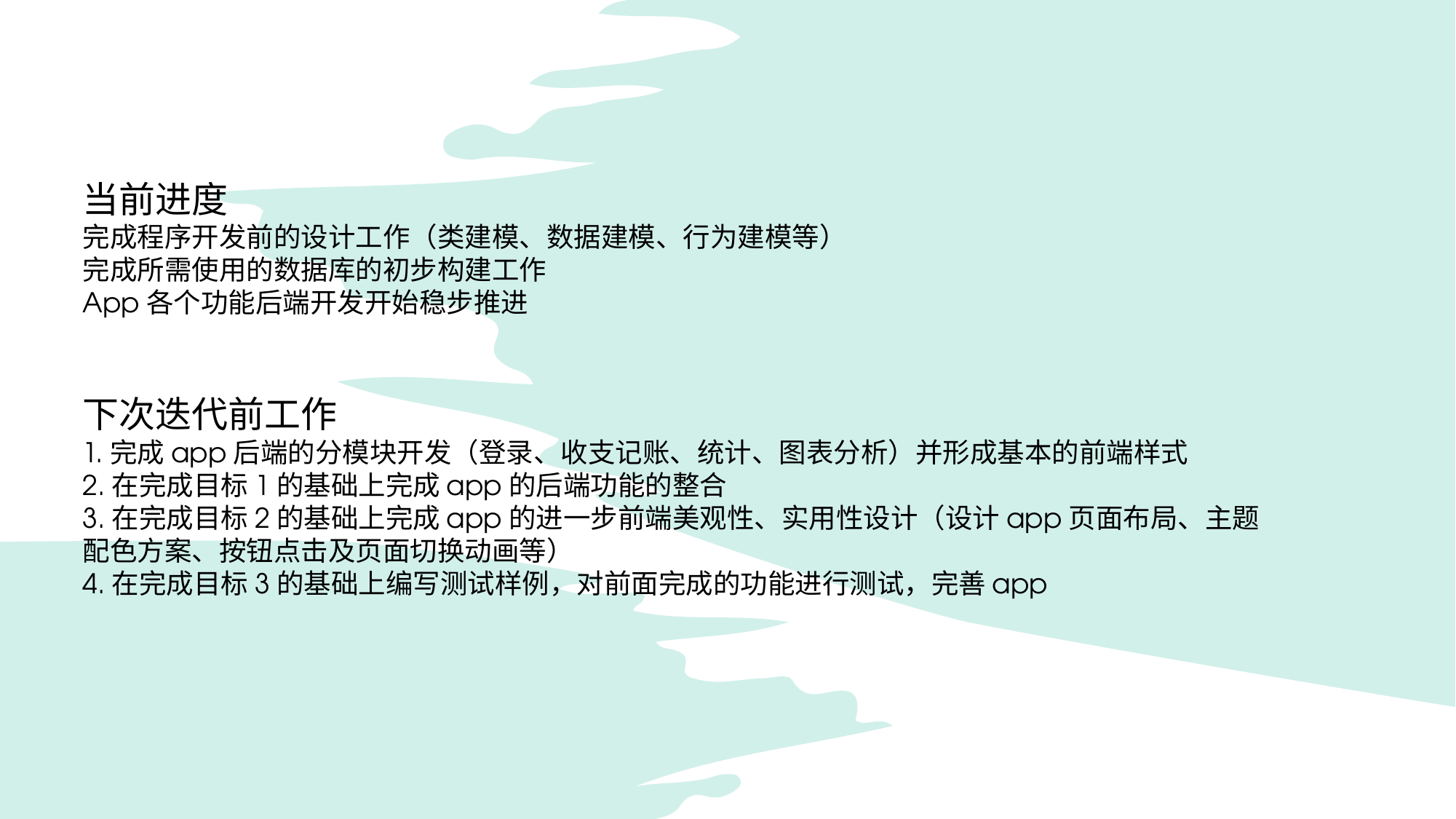

当前进度
完成程序开发前的设计工作（类建模、数据建模、行为建模等）
完成所需使用的数据库的初步构建工作
App各个功能后端开发开始稳步推进
下次迭代前工作
1.完成app后端的分模块开发（登录、收支记账、统计、图表分析）并形成基本的前端样式
2.在完成目标1的基础上完成app的后端功能的整合
3.在完成目标2的基础上完成app的进一步前端美观性、实用性设计（设计app页面布局、主题配色方案、按钮点击及页面切换动画等）
4.在完成目标3的基础上编写测试样例，对前面完成的功能进行测试，完善app